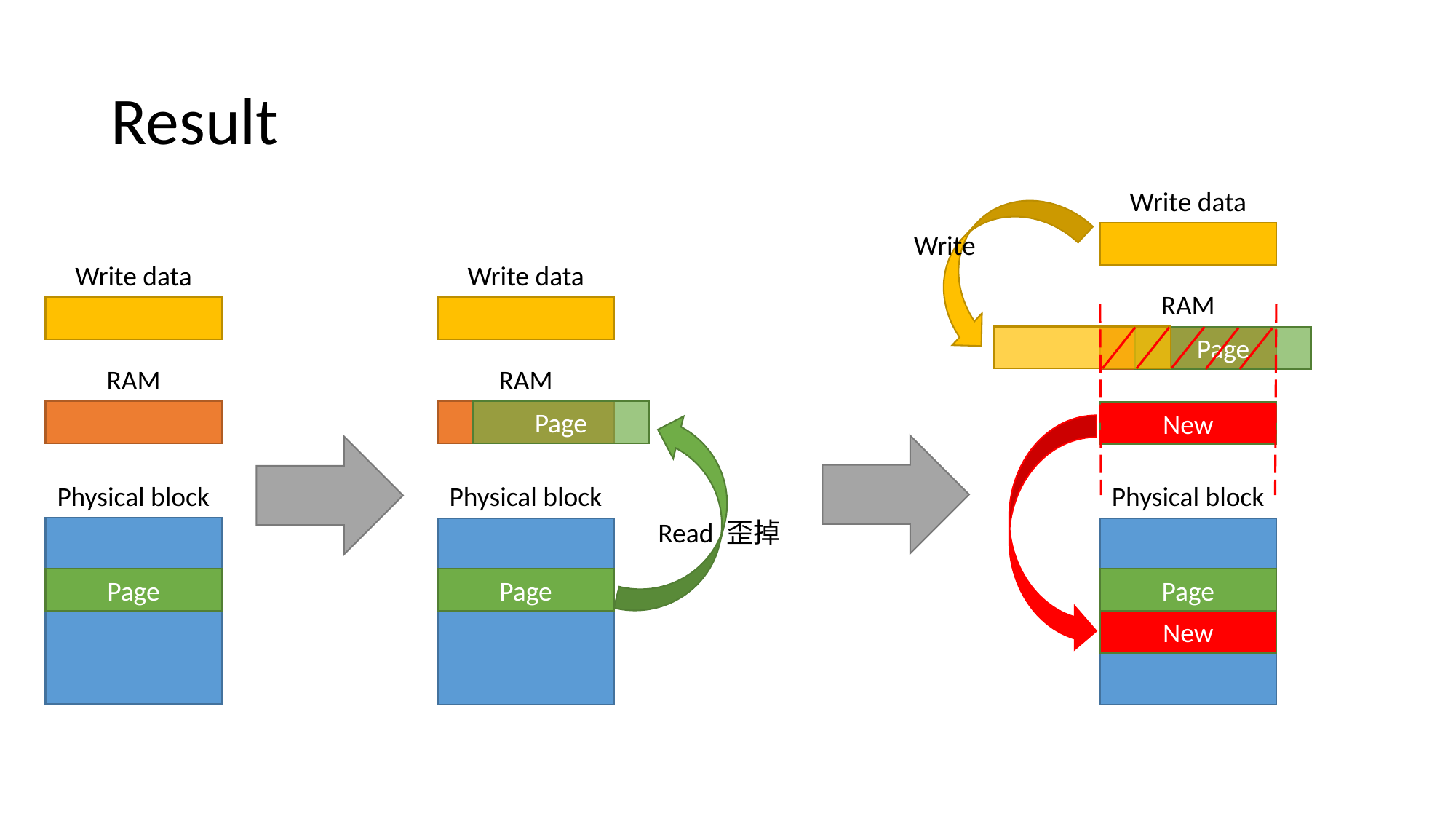

# Result

Write data
Write

Write data
Write data
RAM

Page
RAM
RAM

Page
New

Physical block
Physical block
Physical block

Read 歪掉

Page
Page
Page
New